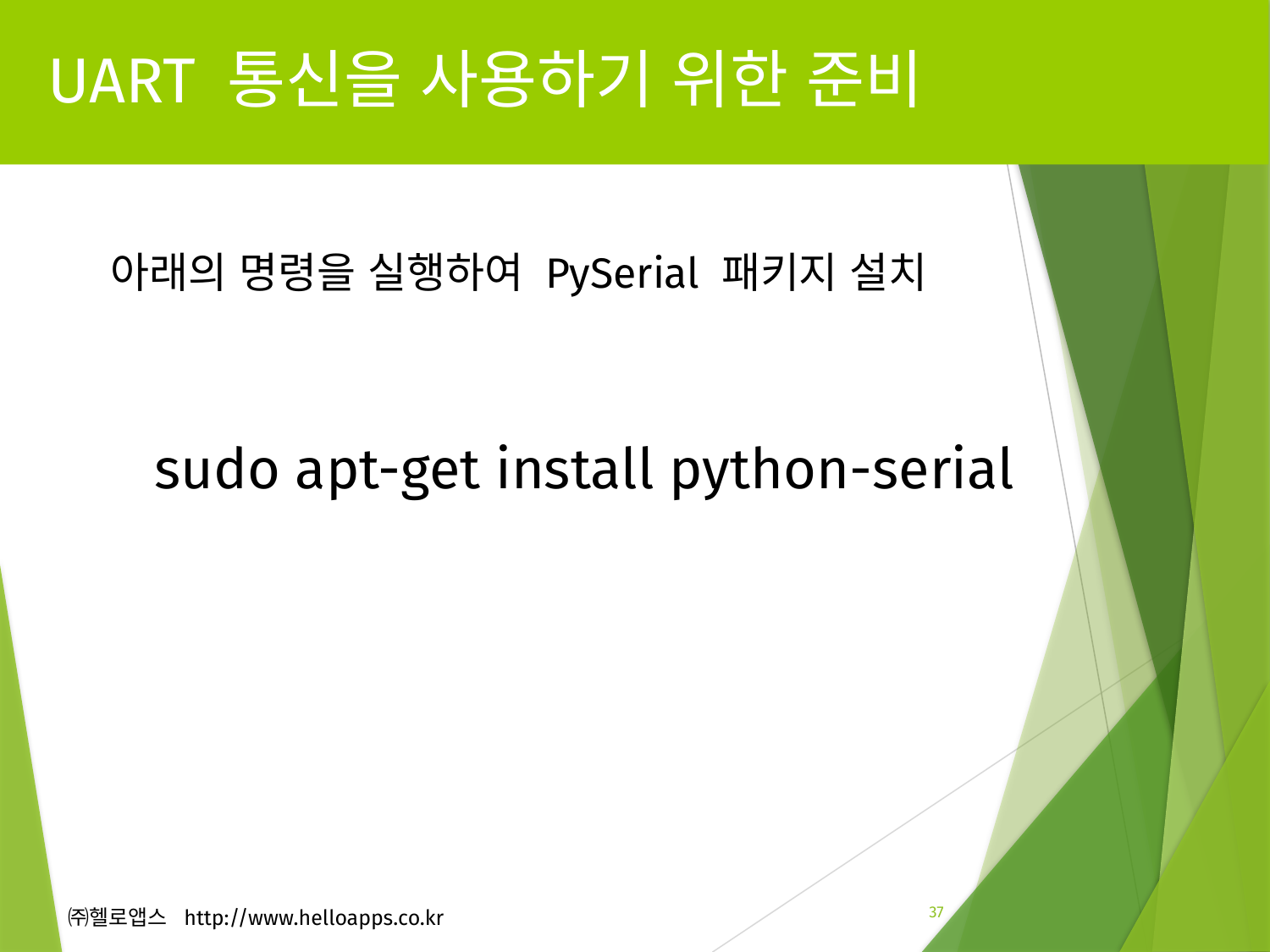

# UART 통신을 사용하기 위한 준비
아래의 명령을 실행하여 PySerial 패키지 설치
sudo apt-get install python-serial
37